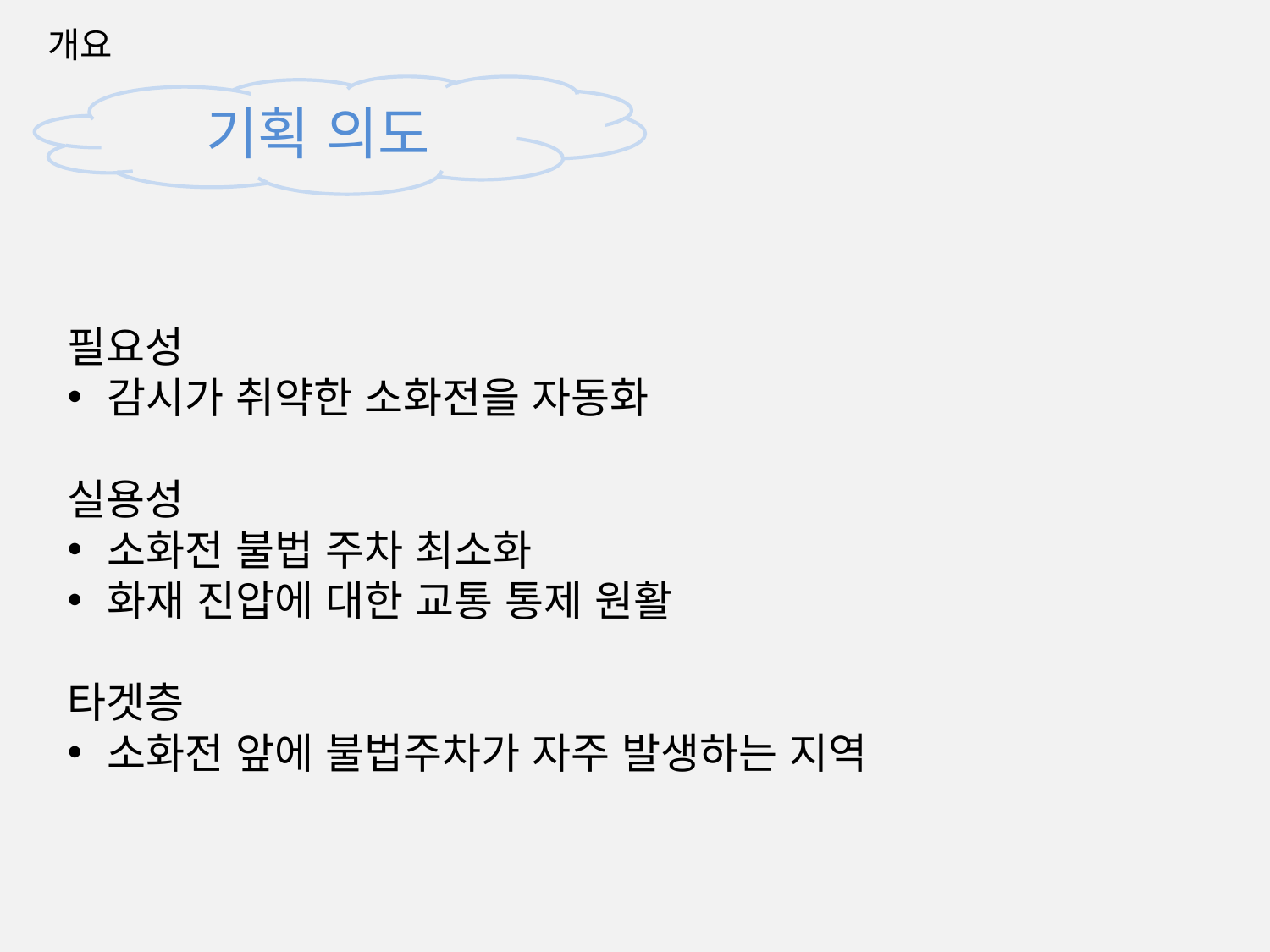

개요
기획 의도
필요성
감시가 취약한 소화전을 자동화

실용성
소화전 불법 주차 최소화
화재 진압에 대한 교통 통제 원활

타겟층
소화전 앞에 불법주차가 자주 발생하는 지역